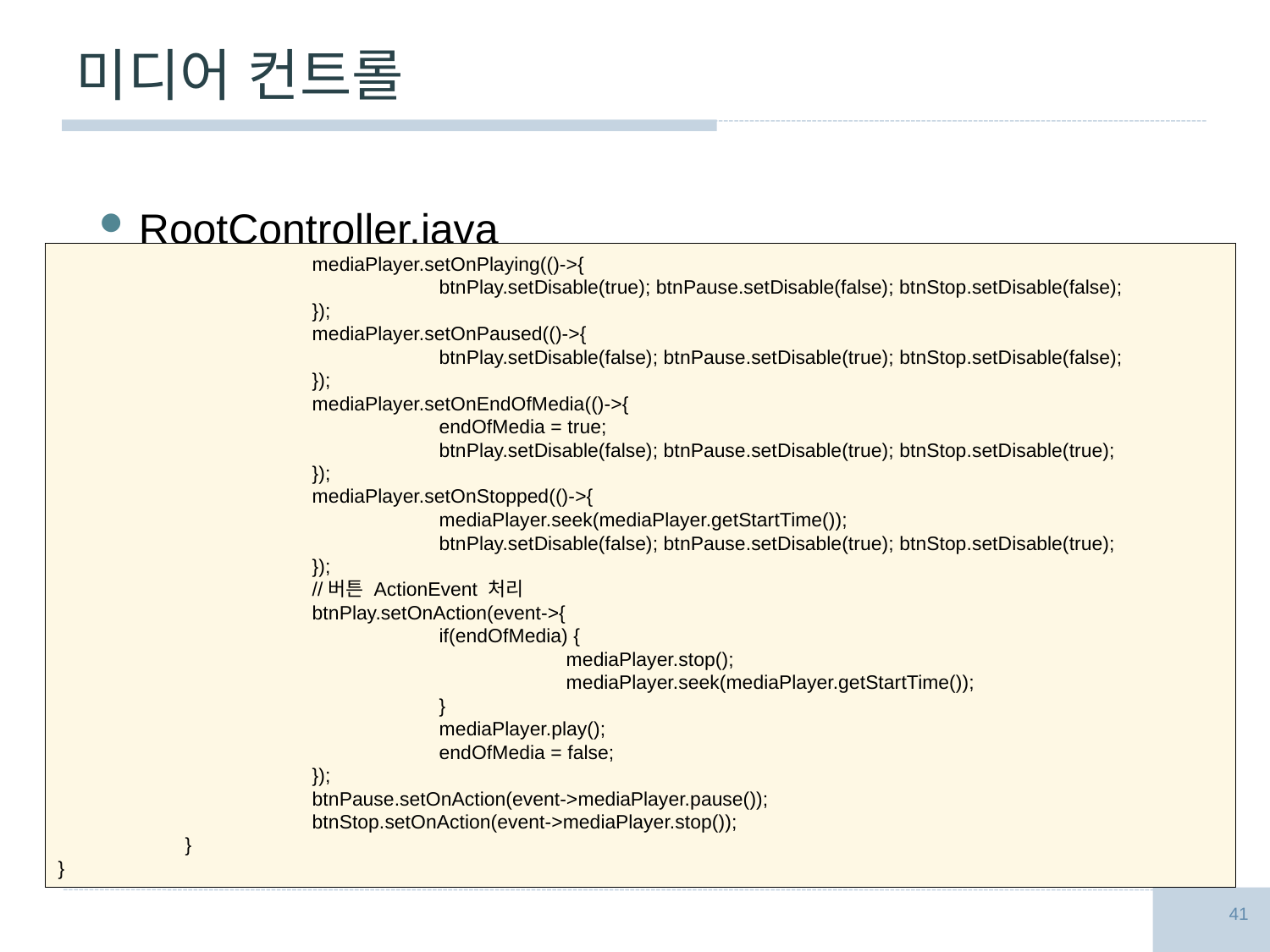

# 미디어 컨트롤
RootController.java
		mediaPlayer.setOnPlaying(()->{
			btnPlay.setDisable(true); btnPause.setDisable(false); btnStop.setDisable(false);
		});
		mediaPlayer.setOnPaused(()->{
			btnPlay.setDisable(false); btnPause.setDisable(true); btnStop.setDisable(false);
		});
		mediaPlayer.setOnEndOfMedia(()->{
			endOfMedia = true;
			btnPlay.setDisable(false); btnPause.setDisable(true); btnStop.setDisable(true);
		});
		mediaPlayer.setOnStopped(()->{
			mediaPlayer.seek(mediaPlayer.getStartTime());
			btnPlay.setDisable(false); btnPause.setDisable(true); btnStop.setDisable(true);
		});
		//버튼 ActionEvent 처리
		btnPlay.setOnAction(event->{
			if(endOfMedia) {
				mediaPlayer.stop();
				mediaPlayer.seek(mediaPlayer.getStartTime());
			}
			mediaPlayer.play();
			endOfMedia = false;
		});
		btnPause.setOnAction(event->mediaPlayer.pause());
		btnStop.setOnAction(event->mediaPlayer.stop());
	}
}